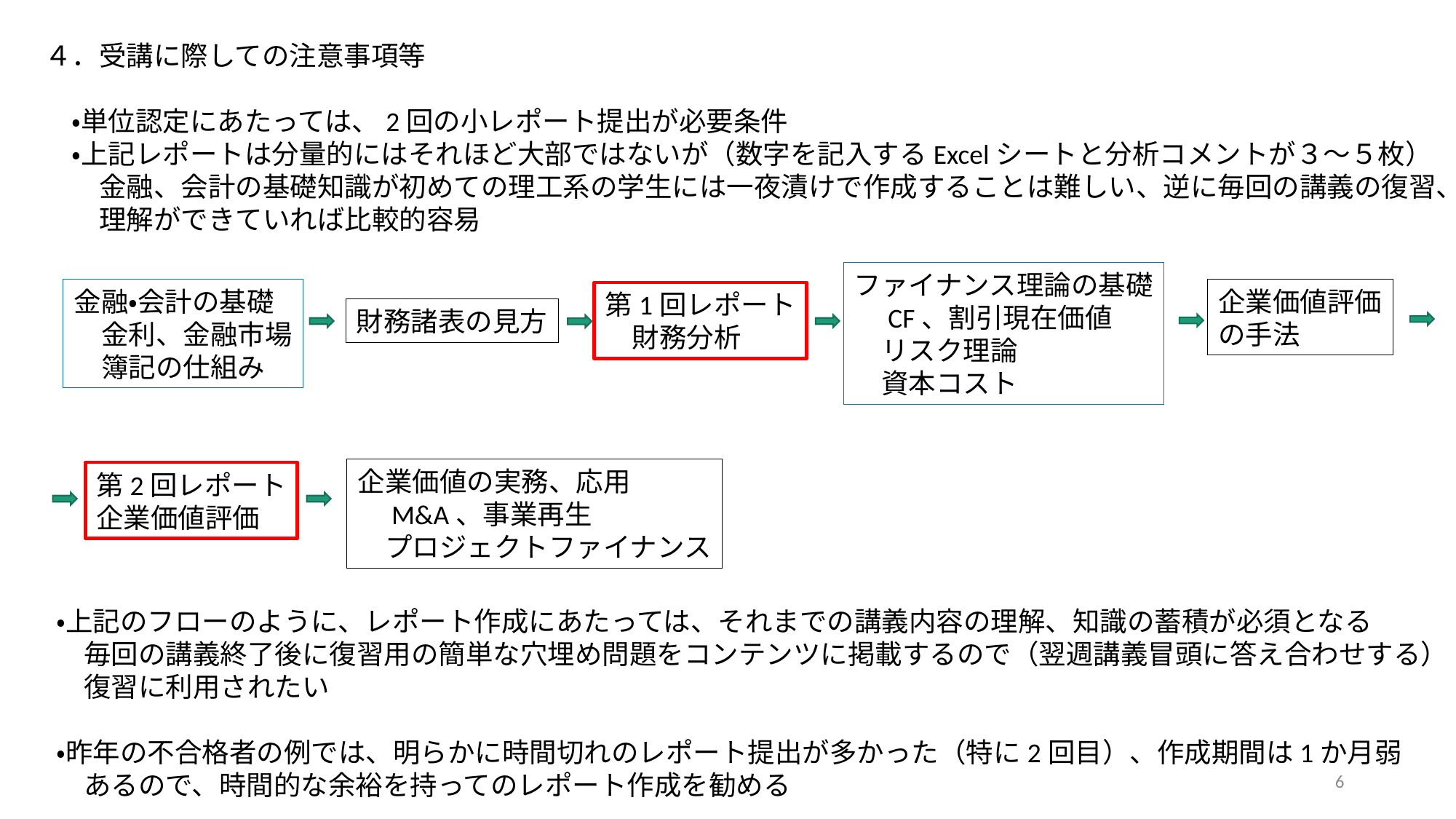

４．受講に際しての注意事項等

　・単位認定にあたっては、2回の小レポート提出が必要条件
　・上記レポートは分量的にはそれほど大部ではないが（数字を記入するExcelシートと分析コメントが３～５枚）
　　金融、会計の基礎知識が初めての理工系の学生には一夜漬けで作成することは難しい、逆に毎回の講義の復習、
　　理解ができていれば比較的容易
ファイナンス理論の基礎
　CF、割引現在価値
　リスク理論
　資本コスト
金融・会計の基礎
　金利、金融市場
　簿記の仕組み
企業価値評価
の手法
第1回レポート
　財務分析
財務諸表の見方

企業価値の実務、応用
　M&A、事業再生
　プロジェクトファイナンス
第2回レポート
企業価値評価

・上記のフローのように、レポート作成にあたっては、それまでの講義内容の理解、知識の蓄積が必須となる
　毎回の講義終了後に復習用の簡単な穴埋め問題をコンテンツに掲載するので（翌週講義冒頭に答え合わせする）
　復習に利用されたい

・昨年の不合格者の例では、明らかに時間切れのレポート提出が多かった（特に2回目）、作成期間は1か月弱
　あるので、時間的な余裕を持ってのレポート作成を勧める
6